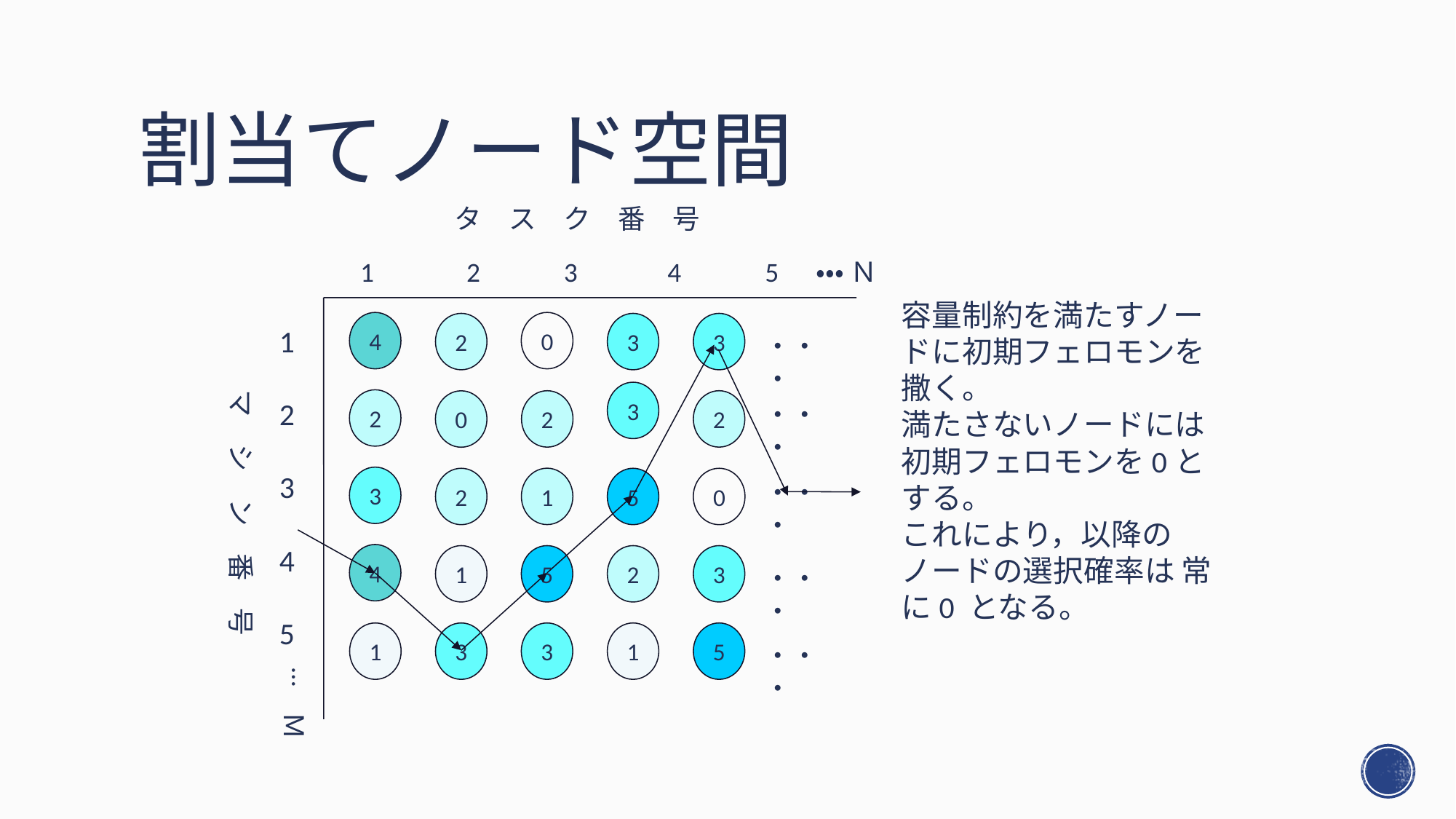

# 割当てノード空間
タ　ス　ク　番　号
1　　    2　       3　        4　       5     ・・・ Ｎ
マ　シ　ン　番　号
容量制約を満たすノードに初期フェロモンを撒く。
満たさないノードには初期フェロモンを0とする。
これにより，以降のノードの選択確率は 常に0 となる。

4
0
2
3
3
1

2

3

4

5

・・・

3
2
2
2
0
・・・
3
1
2
5
0
・・・

4
1
5
2
3
・・・

1
3
3
1
5
・・・
…
Ｍ